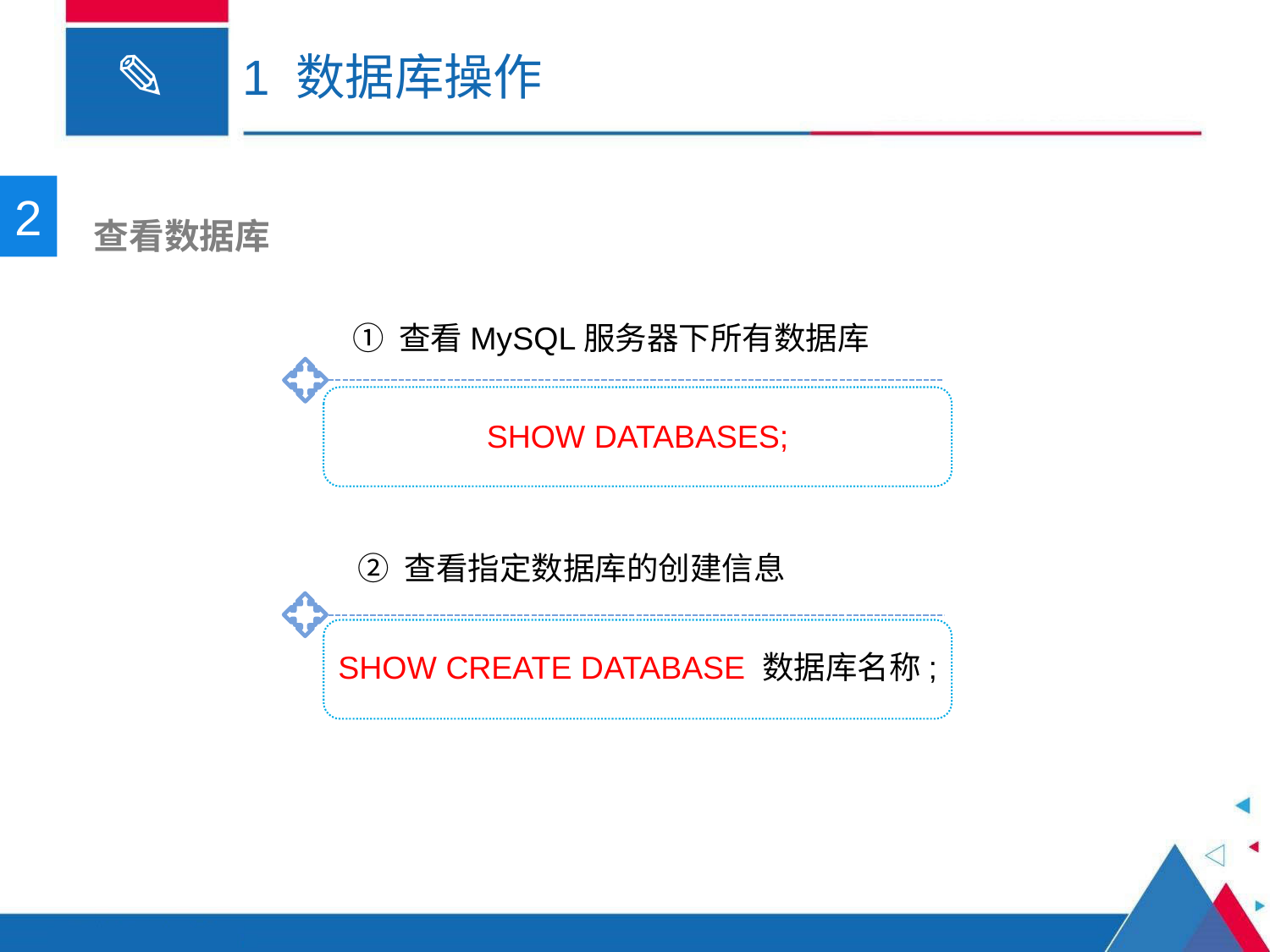

# 1 数据库操作

2
  查看数据库
① 查看MySQL服务器下所有数据库

SHOW DATABASES;
② 查看指定数据库的创建信息

SHOW CREATE DATABASE 数据库名称;